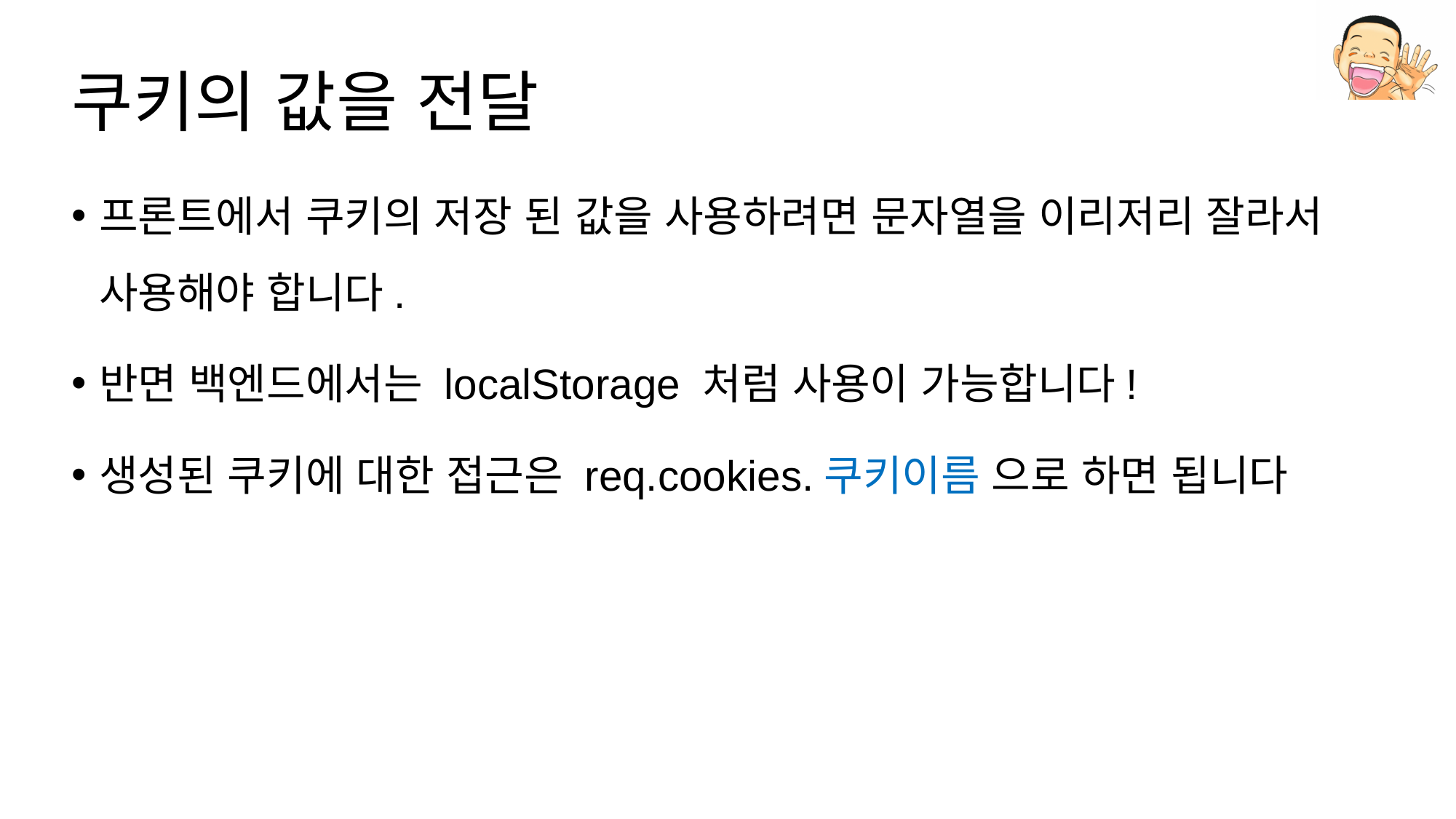

# 쿠키의 값을 전달
프론트에서 쿠키의 저장 된 값을 사용하려면 문자열을 이리저리 잘라서 사용해야 합니다.
반면 백엔드에서는 localStorage 처럼 사용이 가능합니다!
생성된 쿠키에 대한 접근은 req.cookies.쿠키이름 으로 하면 됩니다